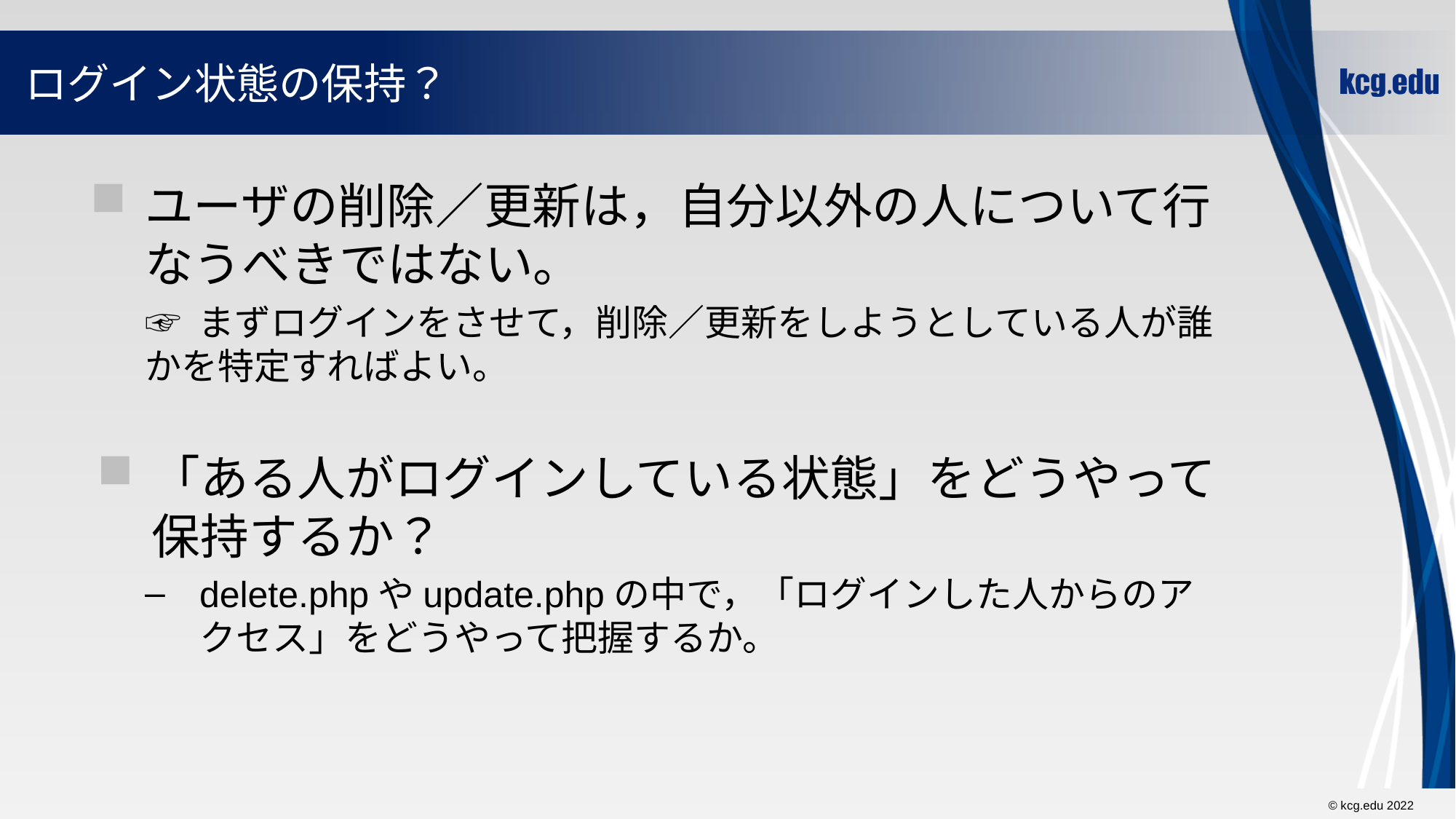

# ログイン状態の保持？
ユーザの削除／更新は，自分以外の人について行なうべきではない。
☞ まずログインをさせて，削除／更新をしようとしている人が誰かを特定すればよい。

「ある人がログインしている状態」をどうやって保持するか？
delete.phpやupdate.phpの中で，「ログインした人からのアクセス」をどうやって把握するか。